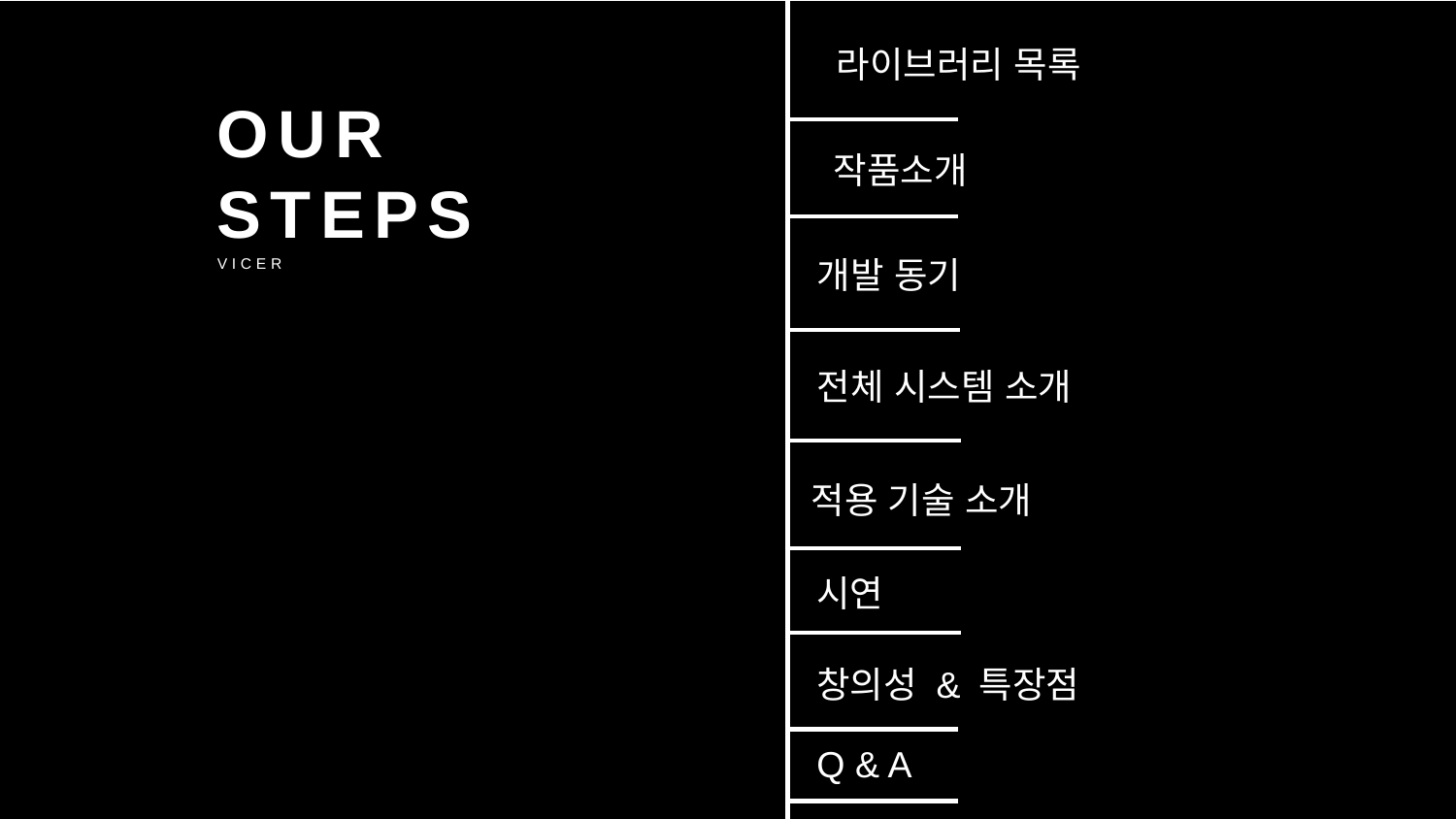

라이브러리 목록
OUR
STEPS
작품소개
개발 동기
VICER
전체 시스템 소개
적용 기술 소개
시연
창의성 & 특장점
Q & A